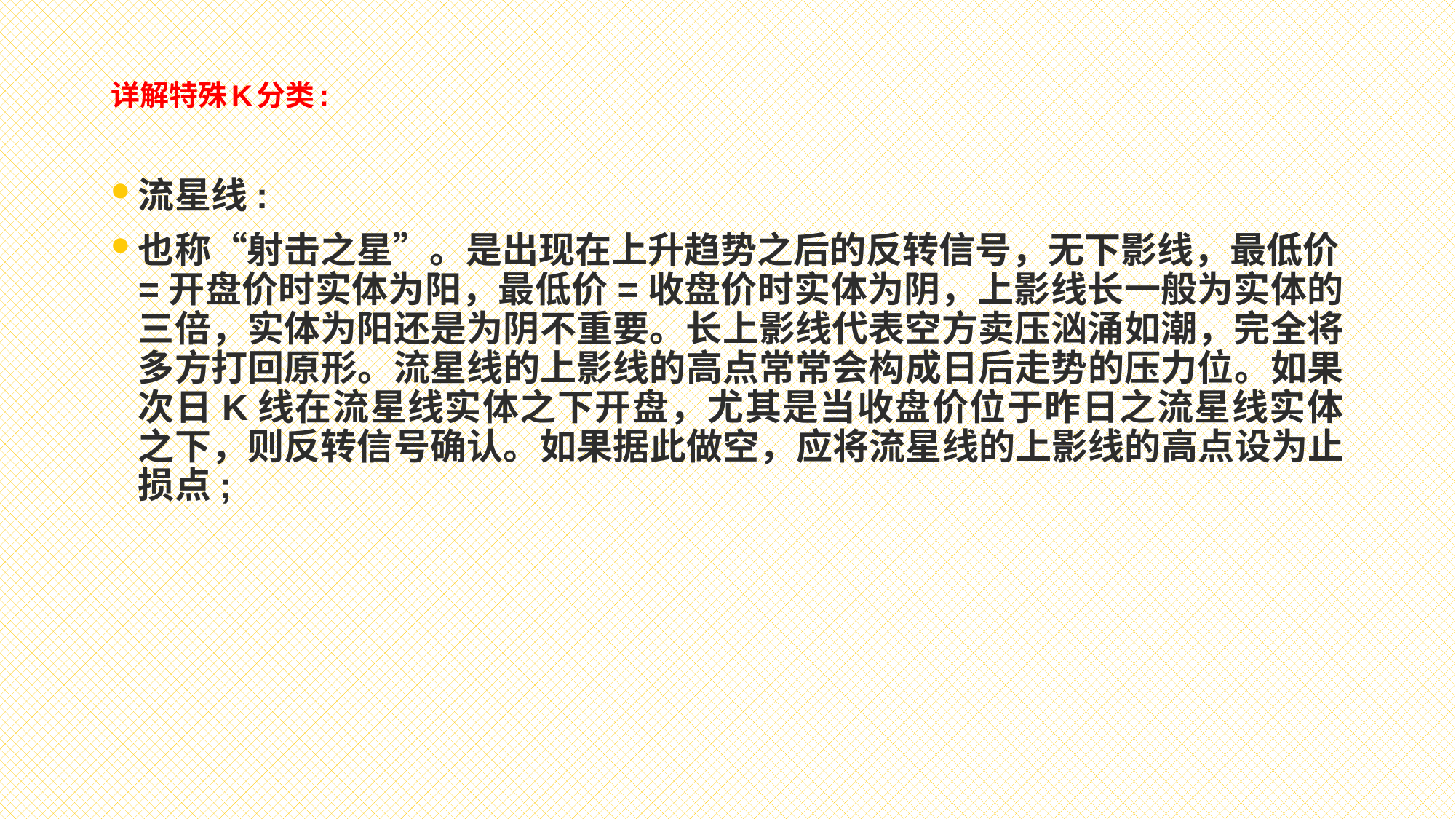

# 详解特殊K分类:
流星线:
也称“射击之星”。是出现在上升趋势之后的反转信号，无下影线，最低价=开盘价时实体为阳，最低价=收盘价时实体为阴，上影线长一般为实体的三倍，实体为阳还是为阴不重要。长上影线代表空方卖压汹涌如潮，完全将多方打回原形。流星线的上影线的高点常常会构成日后走势的压力位。如果次日K线在流星线实体之下开盘，尤其是当收盘价位于昨日之流星线实体之下，则反转信号确认。如果据此做空，应将流星线的上影线的高点设为止损点;